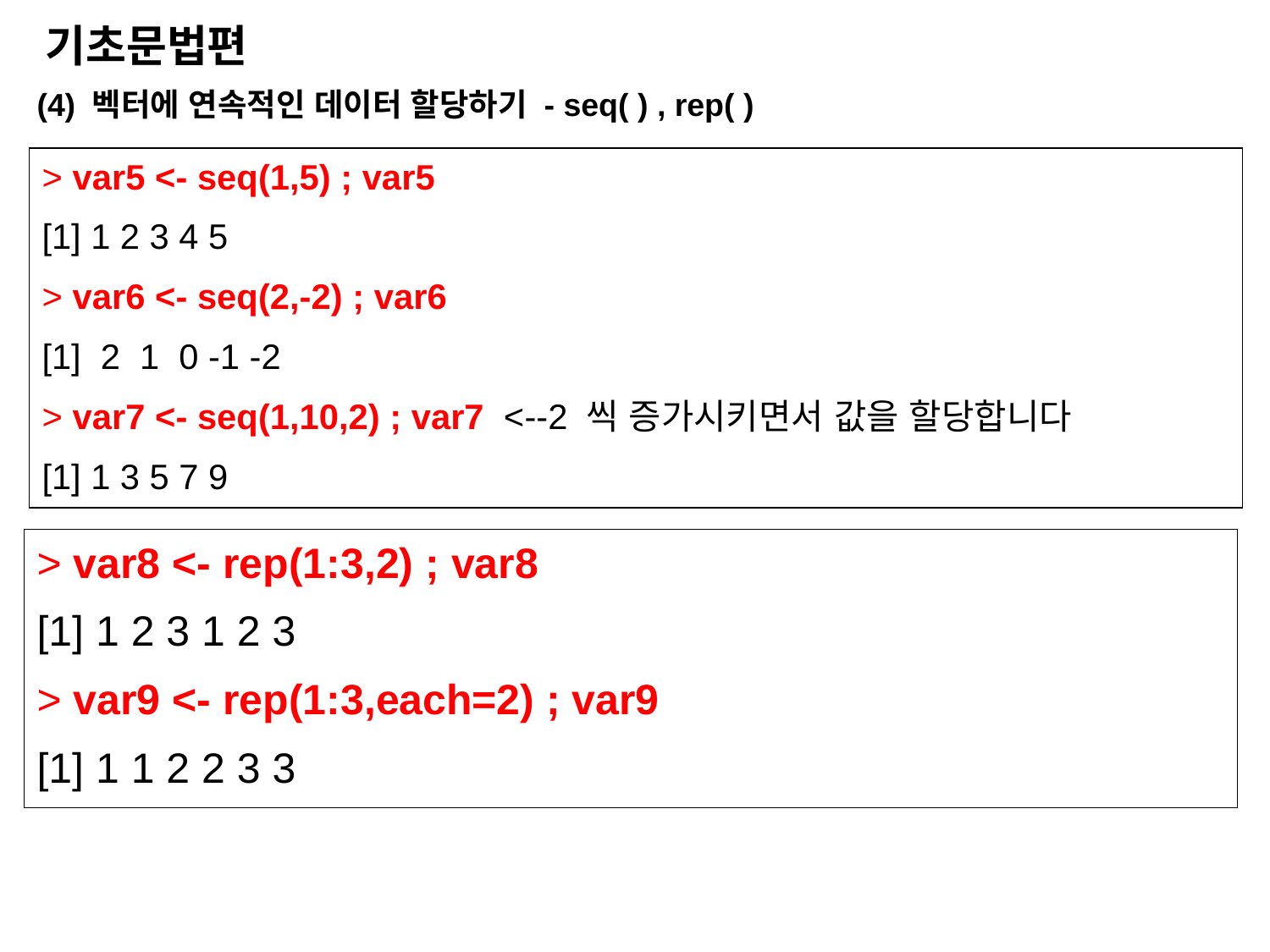

기초문법편
(4) 벡터에 연속적인 데이터 할당하기 - seq( ) , rep( )
> var5 <- seq(1,5) ; var5
[1] 1 2 3 4 5
> var6 <- seq(2,-2) ; var6
[1]  2  1  0 -1 -2
> var7 <- seq(1,10,2) ; var7  <--2 씩 증가시키면서 값을 할당합니다
[1] 1 3 5 7 9
> var8 <- rep(1:3,2) ; var8
[1] 1 2 3 1 2 3
> var9 <- rep(1:3,each=2) ; var9
[1] 1 1 2 2 3 3